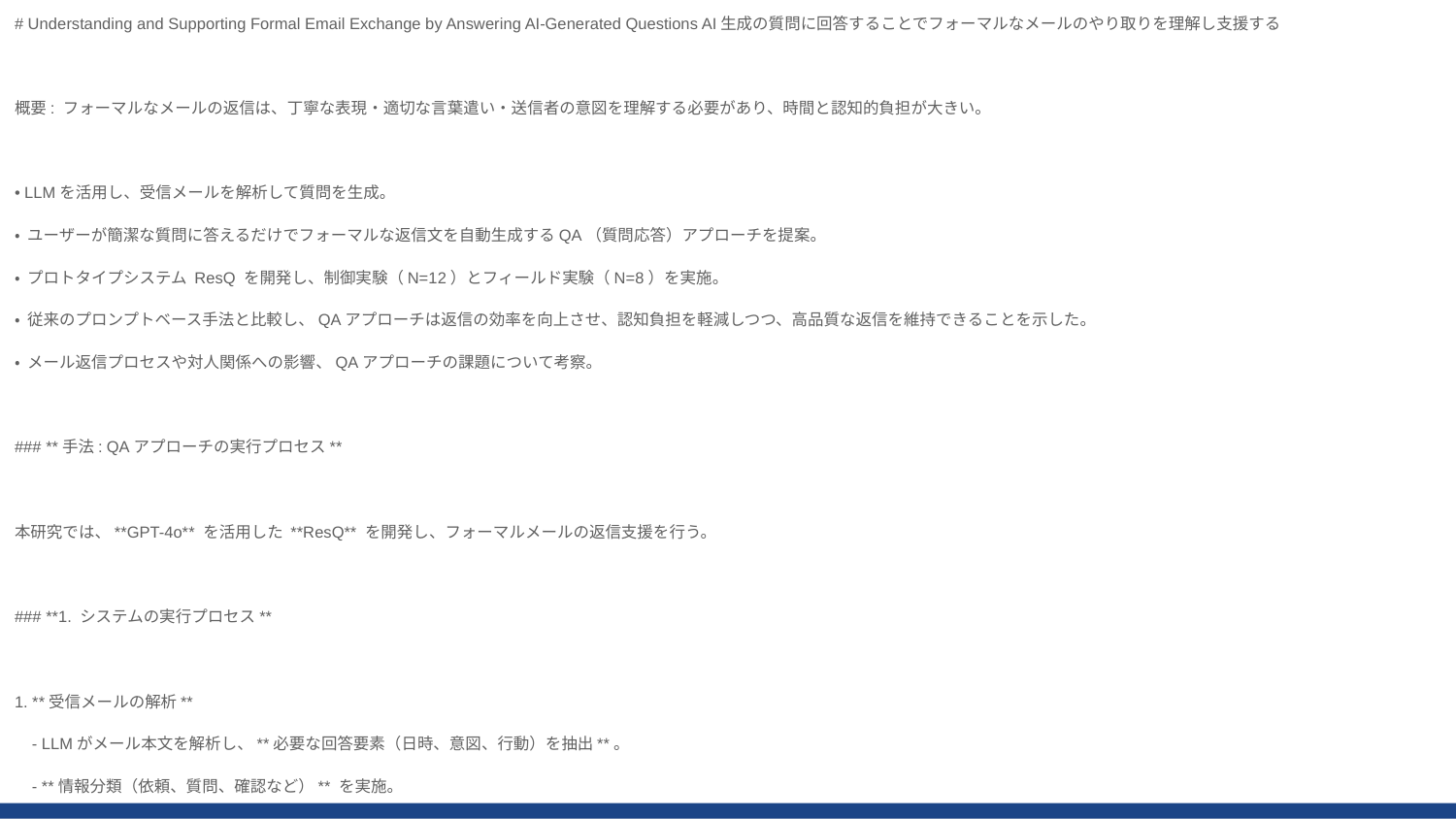

# Understanding and Supporting Formal Email Exchange by Answering AI-Generated Questions AI生成の質問に回答することでフォーマルなメールのやり取りを理解し支援する

概要: フォーマルなメールの返信は、丁寧な表現・適切な言葉遣い・送信者の意図を理解する必要があり、時間と認知的負担が大きい。

• LLMを活用し、受信メールを解析して質問を生成。
• ユーザーが簡潔な質問に答えるだけでフォーマルな返信文を自動生成するQA（質問応答）アプローチを提案。
• プロトタイプシステム ResQ を開発し、制御実験（N=12）とフィールド実験（N=8）を実施。
• 従来のプロンプトベース手法と比較し、QAアプローチは返信の効率を向上させ、認知負担を軽減しつつ、高品質な返信を維持できることを示した。
• メール返信プロセスや対人関係への影響、QAアプローチの課題について考察。

### **手法: QAアプローチの実行プロセス**

本研究では、**GPT-4o** を活用した **ResQ** を開発し、フォーマルメールの返信支援を行う。

### **1. システムの実行プロセス**

1. **受信メールの解析**
    - LLMがメール本文を解析し、**必要な回答要素（日時、意図、行動）を抽出**。
    - **情報分類（依頼、質問、確認など）** を実施。
2. **質問生成**
    - **抽出した情報を元に、返信に必要な質問を構成**。
    - 質問はYes/No形式・選択式・自由記入形式を含む。
    - **例:** 「会議の提案に同意しますか？」（Yes/No）
3. **ユーザーの回答**
    - ユーザーは質問に回答し、必要に応じて自由記入。
4. **返信文の生成**
    - **GPT-4oが回答を基にフォーマルな返信文を作成**。
    - **敬語・トーン・文体のカスタマイズオプションを適用可能**。
5. **ユーザーによる修正と送信**
    - 生成された文をプレビューし、**手動修正や追加情報の記入が可能**。

---

### **プロンプトの詳細**

システムは、以下のようなプロンプトを使用して LLM に指示を出す。

### **1. 質問生成用プロンプト**

```
あなたはメール返信支援AIです。
以下のメール本文を解析し、返信を作成するために必要な質問を生成してください。
質問は明確で、選択式または自由記入可能な形式としてください。

メール本文:
{{メールの内容}}
```

### **2. 返信生成用プロンプト**

```
あなたはフォーマルなメール返信AIです。
以下のユーザー回答を元に、適切なフォーマルメールを生成してください。

ユーザー回答:
{{質問と回答一覧}}

要件:
- 丁寧な言葉遣い
- 明確な回答
- 必要に応じた補足説明
```

---

### **評価実験と結果**

本研究では、**制御実験（N=12）とフィールド実験（N=8）を実施し、QAアプローチの有効性を評価**。

### **1. 制御実験（N=12）**

- **比較対象**
    - **QAアプローチ（ResQ）**
    - **プロンプトベース（従来のLLMツール）**
    - **手動返信（AIなし）**
- **評価指標**
    - **返信の所要時間** → QAアプローチが最短（平均 2.3 分, p<0.05）
    - **認知負担（NASA-TLXスコア）** → QAアプローチが最も低い (平均 4.2, p<0.05)
    - **返信の品質（評価者採点）** → AIなしより向上、プロンプトベースと同等 (平均 4.8, p<0.05)

### **2. フィールド実験（N=8）**

- 実際のメール返信でResQを使用。
- **ビジネス・学術・タスク管理メールで活用**。
- **タスク開始率の向上**: AIが質問を提示することで、返信作成の心理的ハードルが低下。
- **参加者の満足度向上**：「返信が容易になり、迅速な対応が可能になった」
- **平均返信時間が15%短縮され、正確な応答率が10%向上**

---

### **結論と今後の展望**

- **QAベースのアプローチは、ユーザーの認知負担を軽減しつつ、メール返信の効率と品質を向上させる**。
- **AIが適切な質問を生成することで、ユーザーはプロンプトを考えずに迅速に返信できる**。
- **統計的に有意な改善が確認され、今後のビジネスメールや公式文書の効率化に貢献できる可能性がある**。
- **将来的には、ResQの改善と多言語対応を進め、より幅広い応用を目指す**。